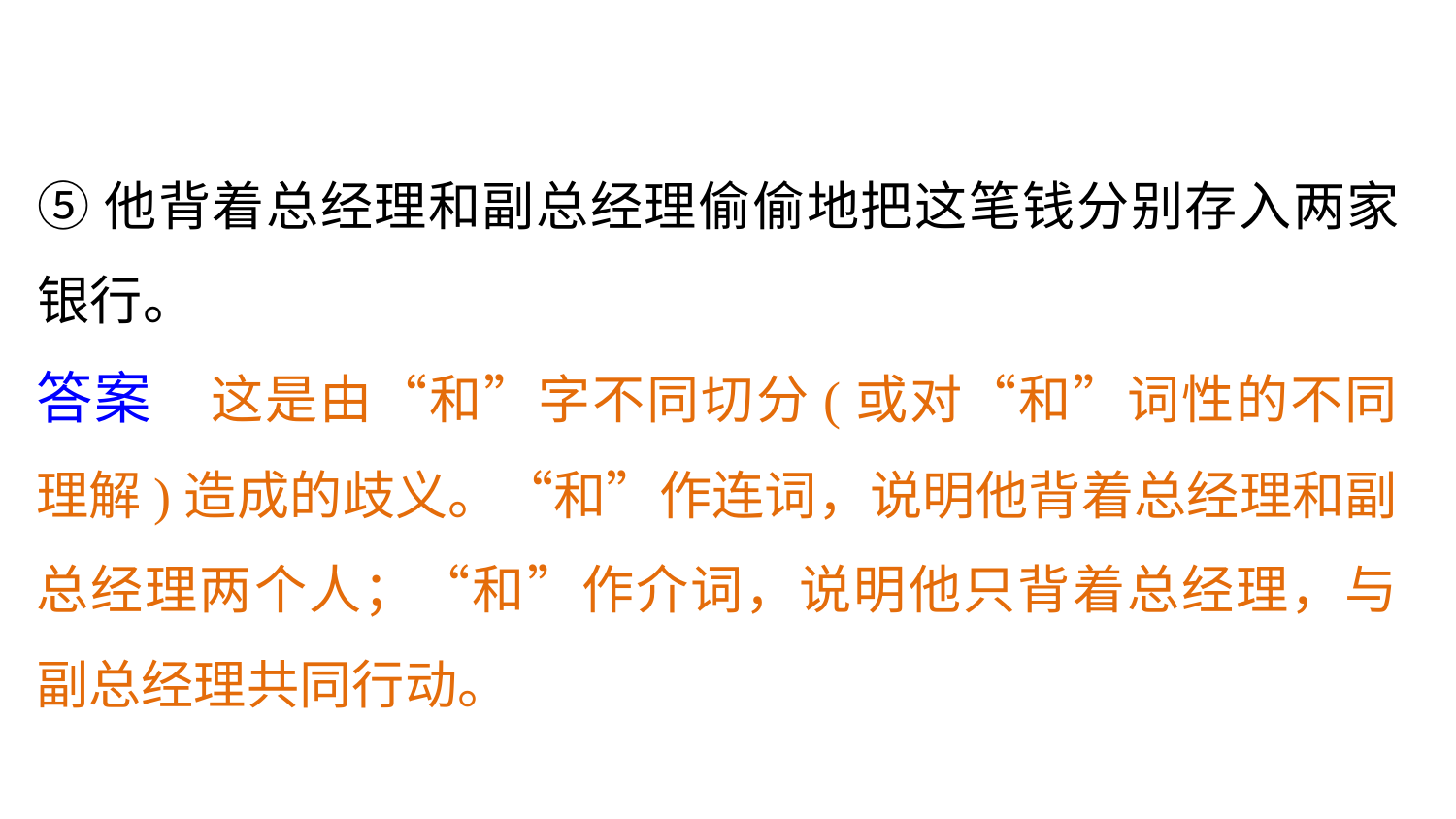

⑤他背着总经理和副总经理偷偷地把这笔钱分别存入两家银行。
答案　这是由“和”字不同切分(或对“和”词性的不同理解)造成的歧义。“和”作连词，说明他背着总经理和副总经理两个人；“和”作介词，说明他只背着总经理，与副总经理共同行动。